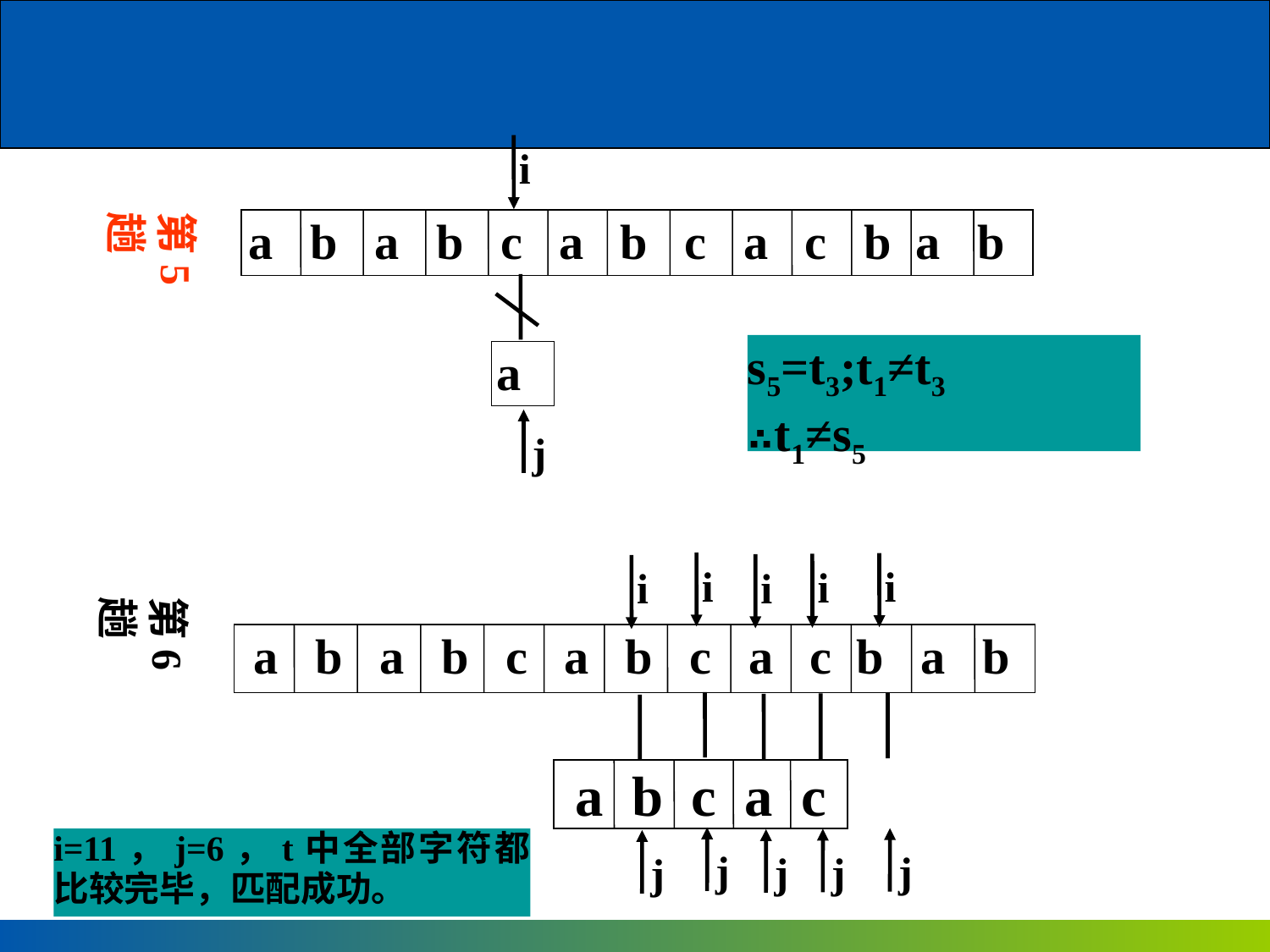

i

j

第5趟
a   b   a   b   c   a   b   c   a   c   b  a   b

s5=t3;t1≠t3
∴t1≠s5
a

i

j

i

j

i

j

i

j

i

j
第6趟
 a   b   a   b   c   a   b   c   a   c  b   a   b

 a  b  c  a  c

i=11，j=6，t中全部字符都比较完毕，匹配成功。